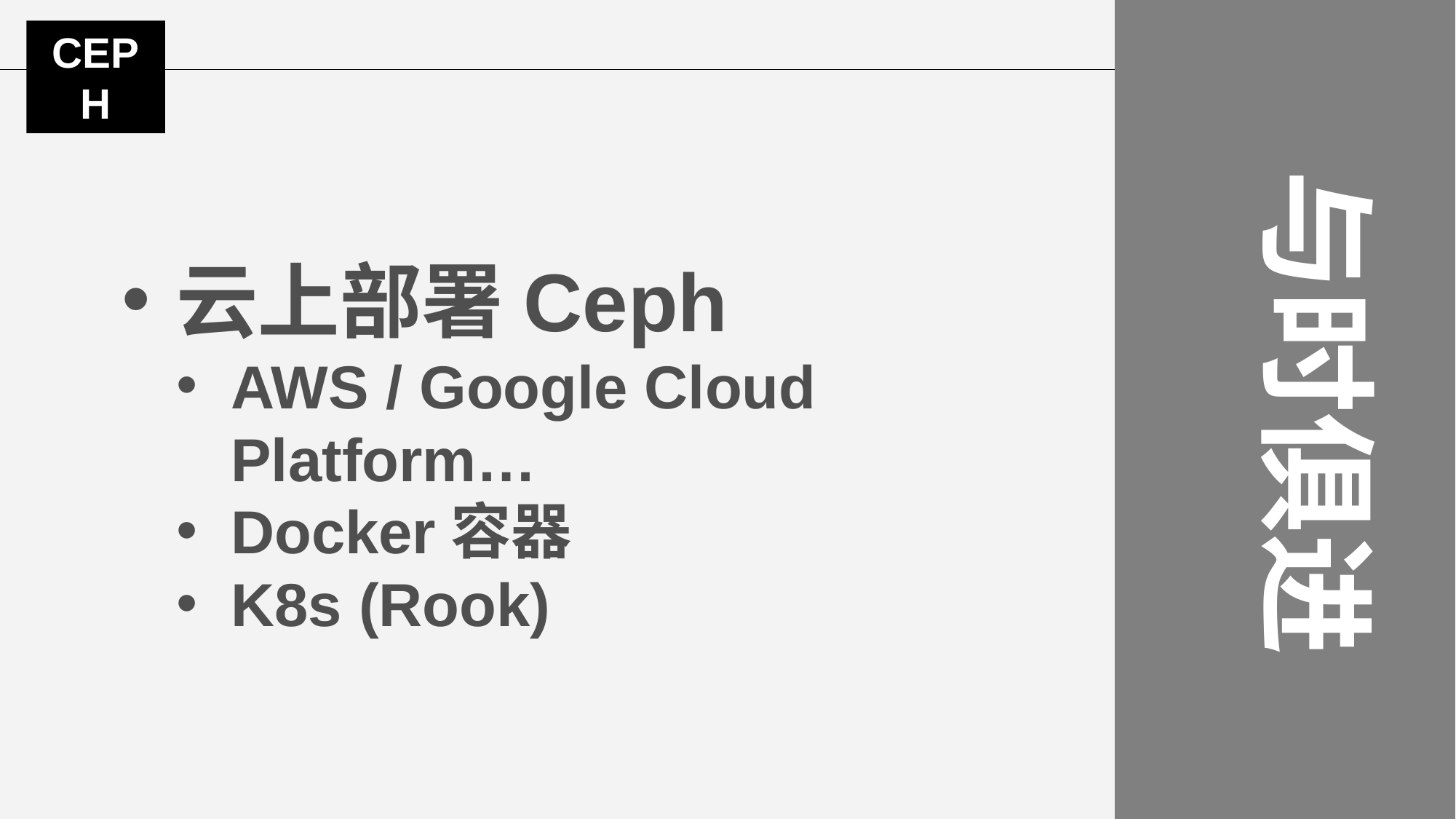

CEPH

与时俱进
云上部署Ceph
AWS / Google Cloud Platform…
Docker容器
K8s (Rook)